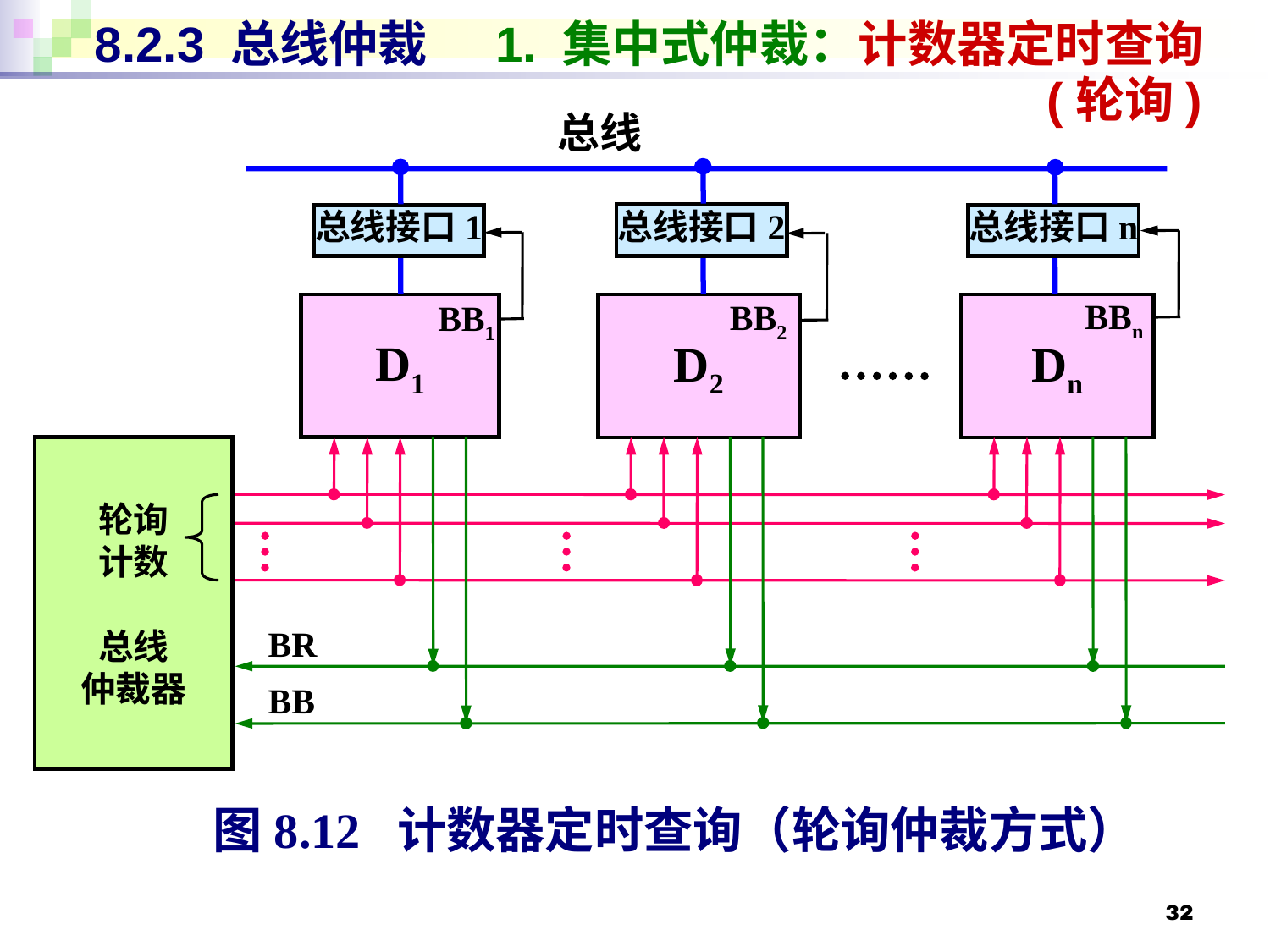

# 8.2.3 总线仲裁     1. 集中式仲裁：计数器定时查询
(轮询)
总线

总线接口2
总线接口1
总线接口n

D1
D2
Dn
BBn
BB2
BB1

轮询
计数

总线
仲裁器

BR

BB

图8.12  计数器定时查询（轮询仲裁方式）

32